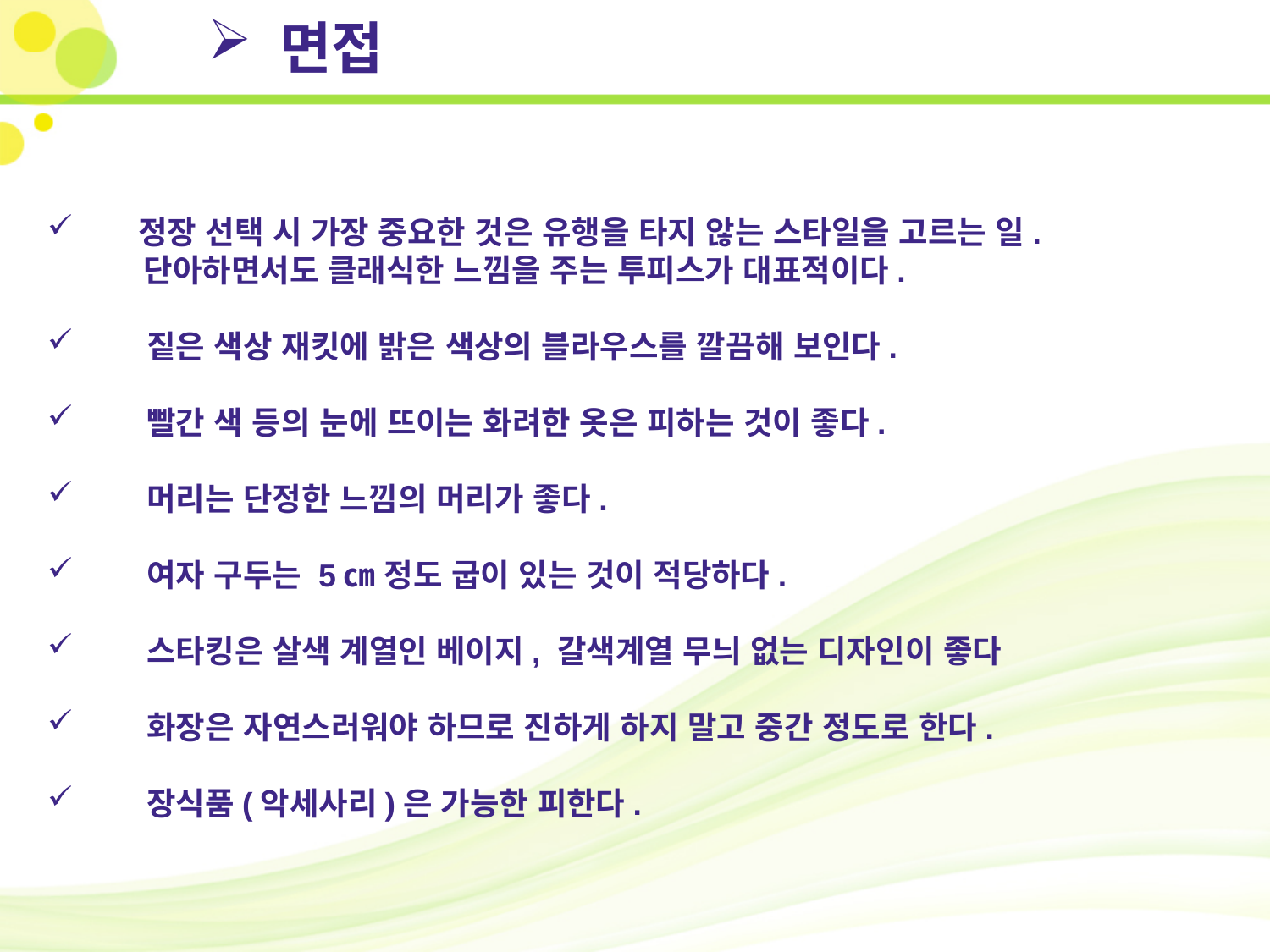

면접
     정장 선택 시 가장 중요한 것은 유행을 타지 않는 스타일을 고르는 일.
          단아하면서도 클래식한 느낌을 주는 투피스가 대표적이다.

     짙은 색상 재킷에 밝은 색상의 블라우스를 깔끔해 보인다.

     빨간 색 등의 눈에 뜨이는 화려한 옷은 피하는 것이 좋다.

     머리는 단정한 느낌의 머리가 좋다.

     여자 구두는 5㎝ 정도 굽이 있는 것이 적당하다.

     스타킹은 살색 계열인 베이지, 갈색계열 무늬 없는 디자인이 좋다

     화장은 자연스러워야 하므로 진하게 하지 말고 중간 정도로 한다.

     장식품(악세사리)은 가능한 피한다.